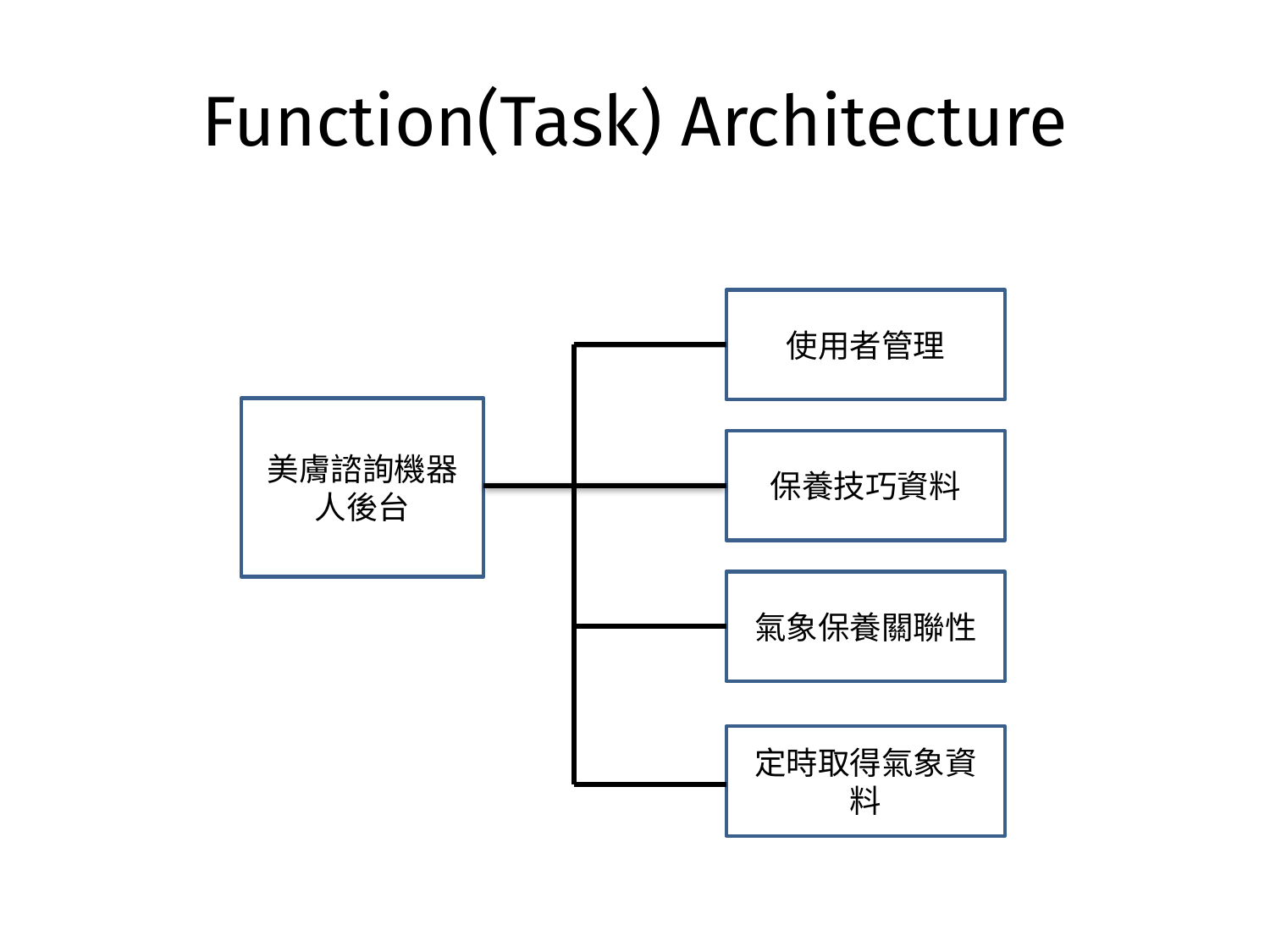

# Function(Task) Architecture
使用者管理
美膚諮詢機器人後台
保養技巧資料
氣象保養關聯性
定時取得氣象資料